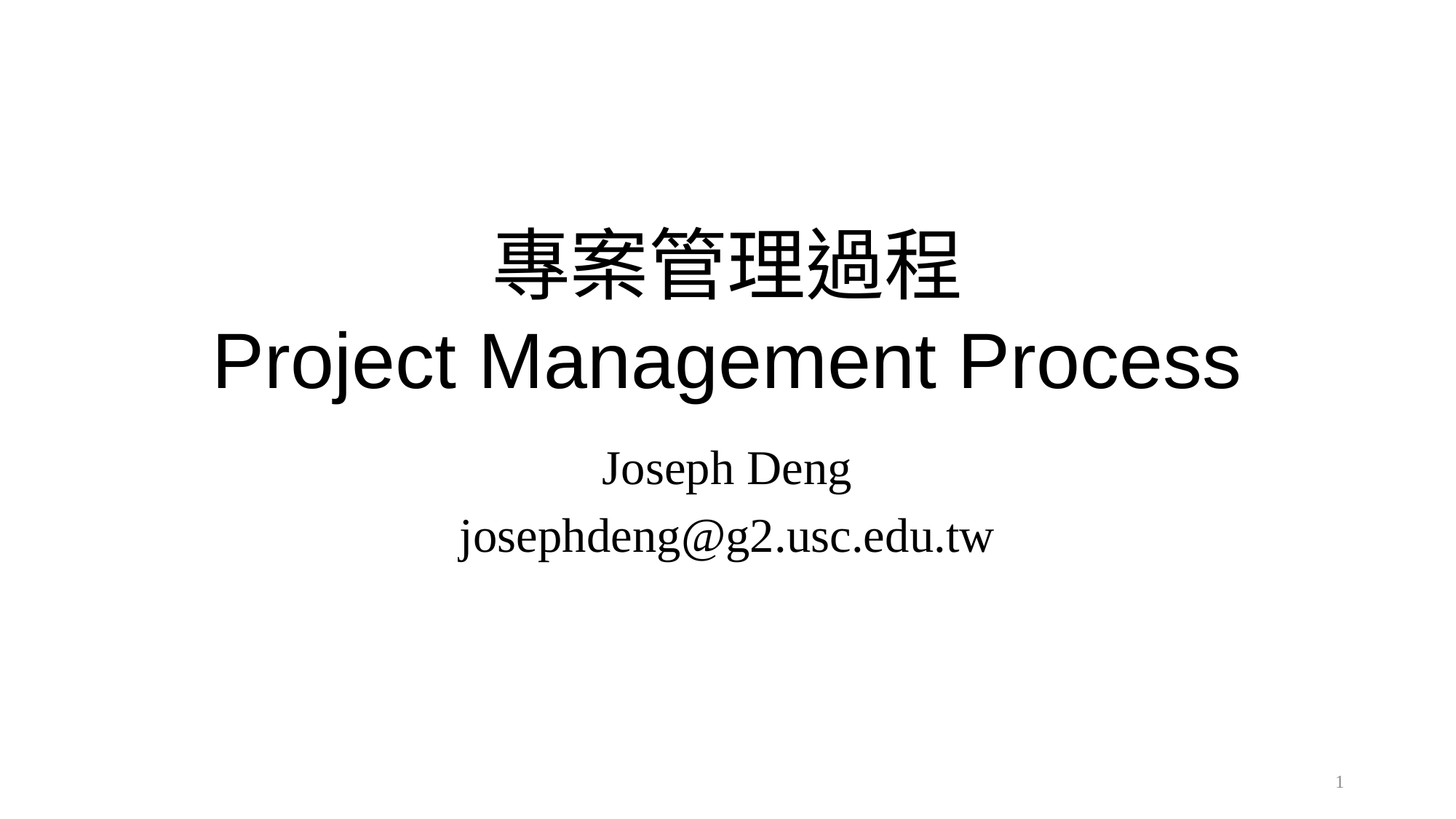

# 專案管理過程 Project Management Process
Joseph Deng
josephdeng@g2.usc.edu.tw
1